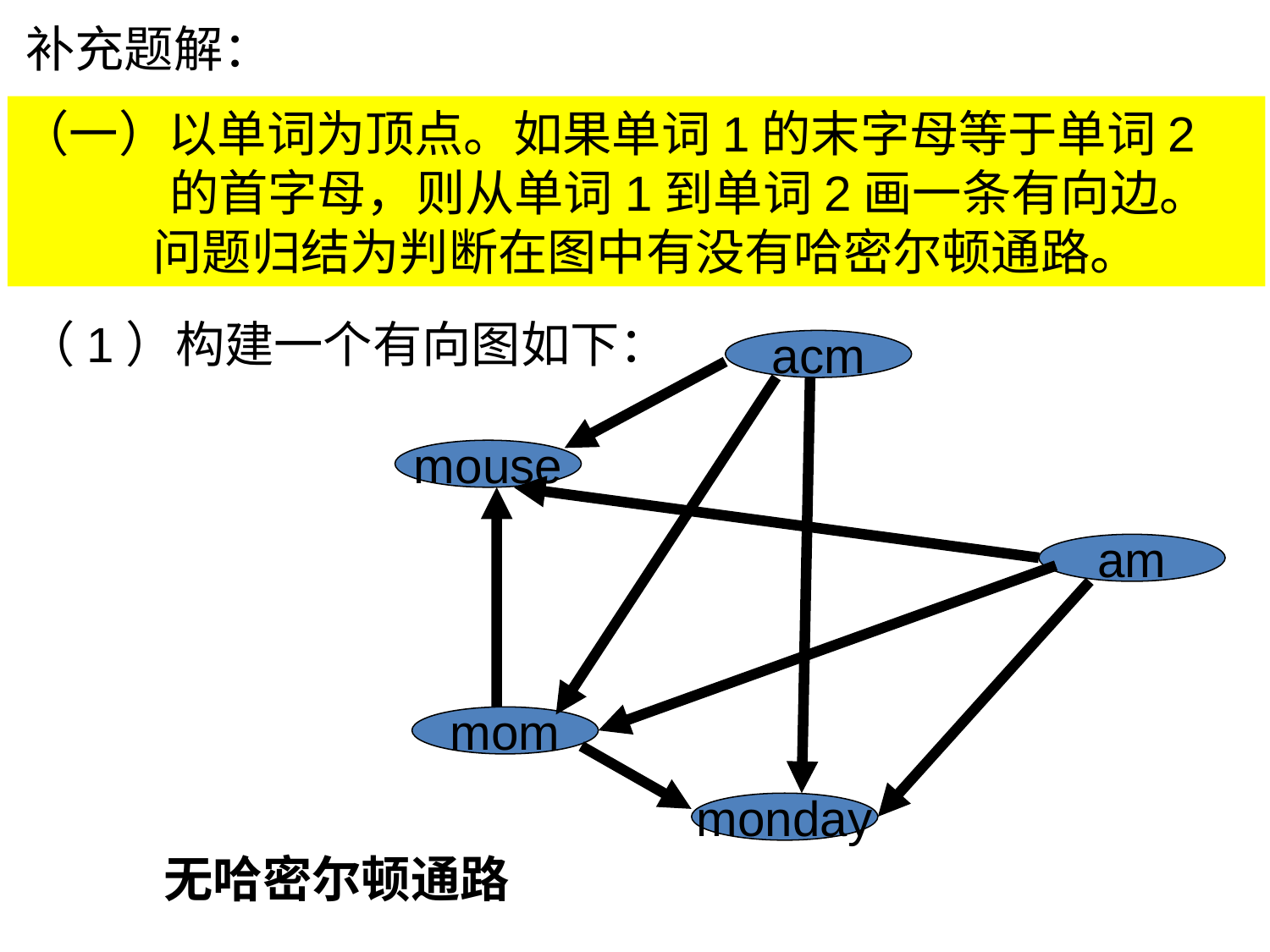

补充题解：

（1）构建一个有向图如下：
（一）以单词为顶点。如果单词1的末字母等于单词2的首字母，则从单词1到单词2画一条有向边。
           问题归结为判断在图中有没有哈密尔顿通路。
acm

mouse

am

mom

monday
无哈密尔顿通路